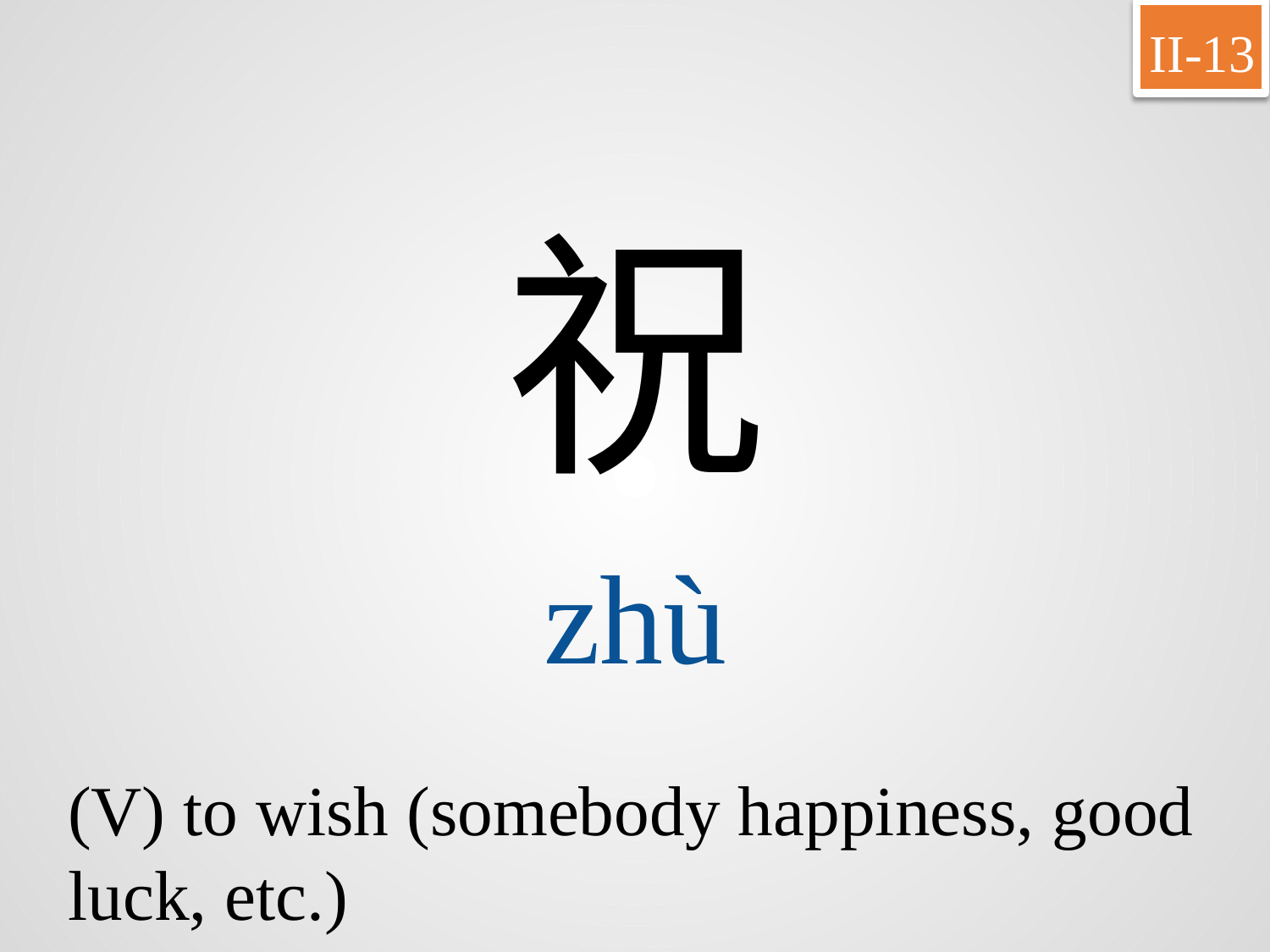

II-13

祝
zhù
(V) to wish (somebody happiness, good luck, etc.)